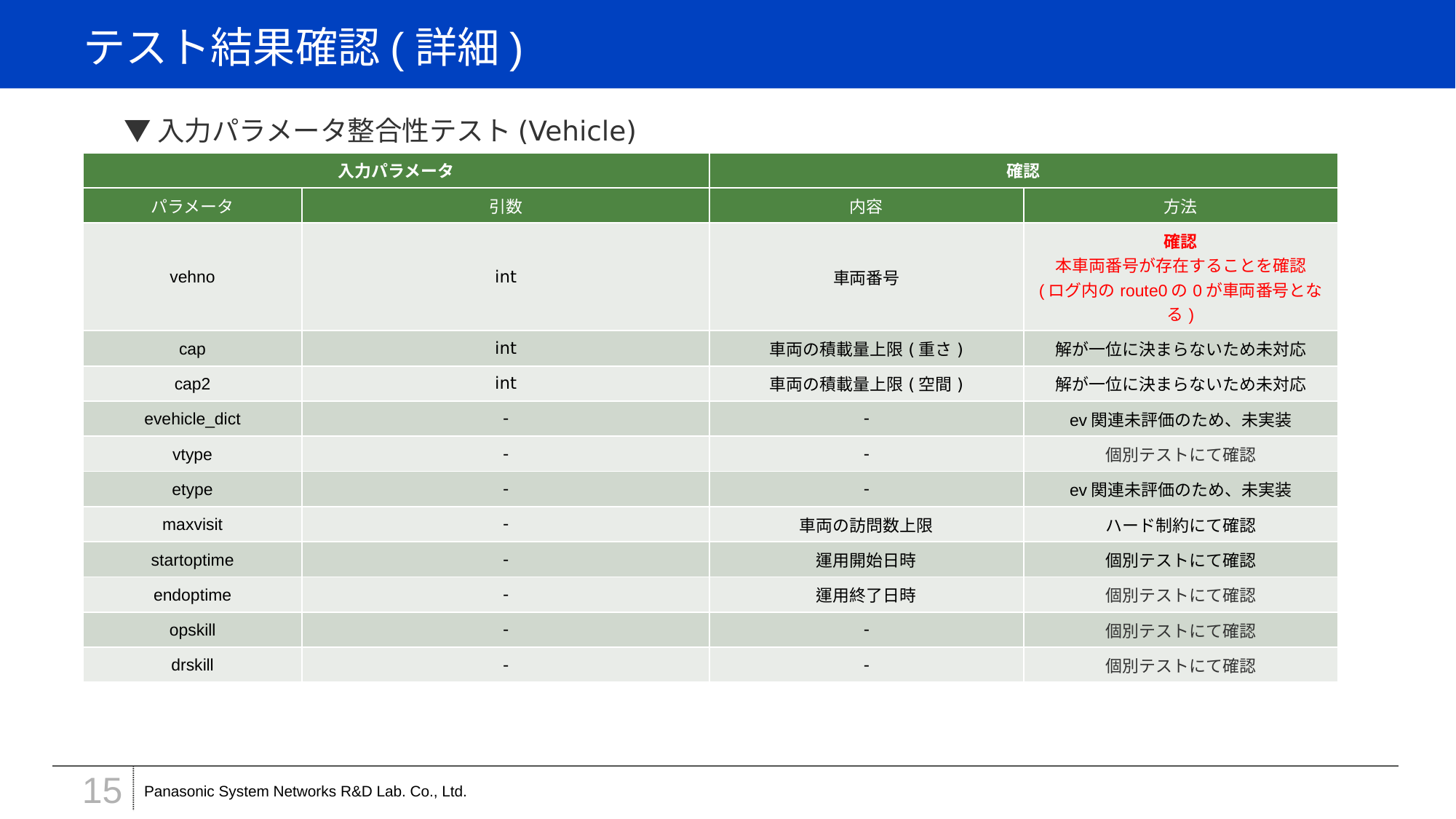

# テスト結果確認(詳細)
▼入力パラメータ整合性テスト(Vehicle)
| 入力パラメータ |  | 確認 |  |
| --- | --- | --- | --- |
| パラメータ | 引数 | 内容 | 方法 |
| vehno | int | 車両番号 | 確認 本車両番号が存在することを確認 (ログ内のroute0の0が車両番号となる) |
| cap | int | 車両の積載量上限(重さ) | 解が一位に決まらないため未対応 |
| cap2 | int | 車両の積載量上限(空間) | 解が一位に決まらないため未対応 |
| evehicle\_dict | - | - | ev関連未評価のため、未実装 |
| vtype | - | - | 個別テストにて確認 |
| etype | - | - | ev関連未評価のため、未実装 |
| maxvisit | - | 車両の訪問数上限 | ハード制約にて確認 |
| startoptime | - | 運用開始日時 | 個別テストにて確認 |
| endoptime | - | 運用終了日時 | 個別テストにて確認 |
| opskill | - | - | 個別テストにて確認 |
| drskill | - | - | 個別テストにて確認 |
15